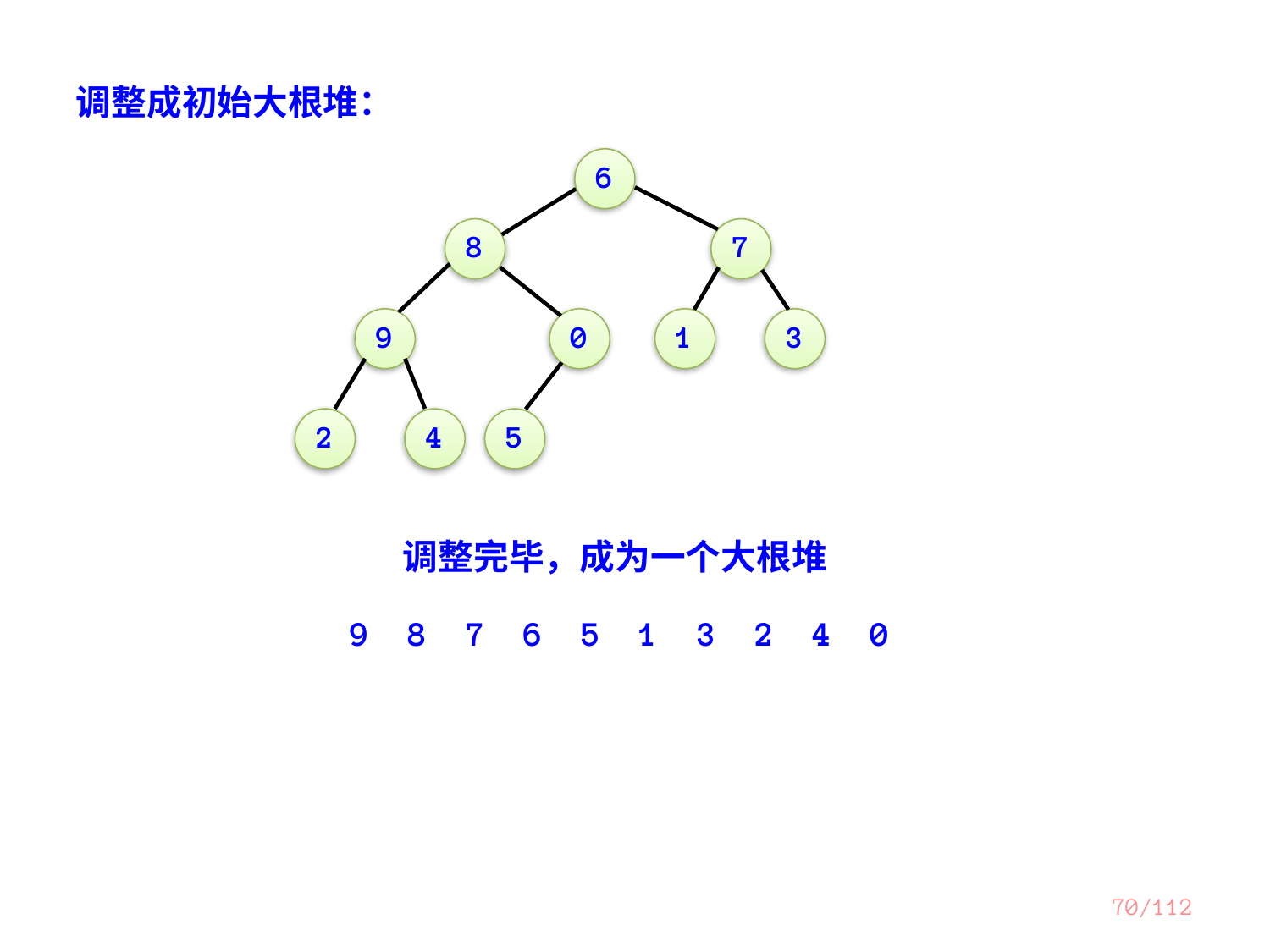

调整成初始大根堆：
6

8
7

9
0
1
3

2
4
5
调整完毕，成为一个大根堆
9  8  7  6  5  1  3  2  4  0
70/112